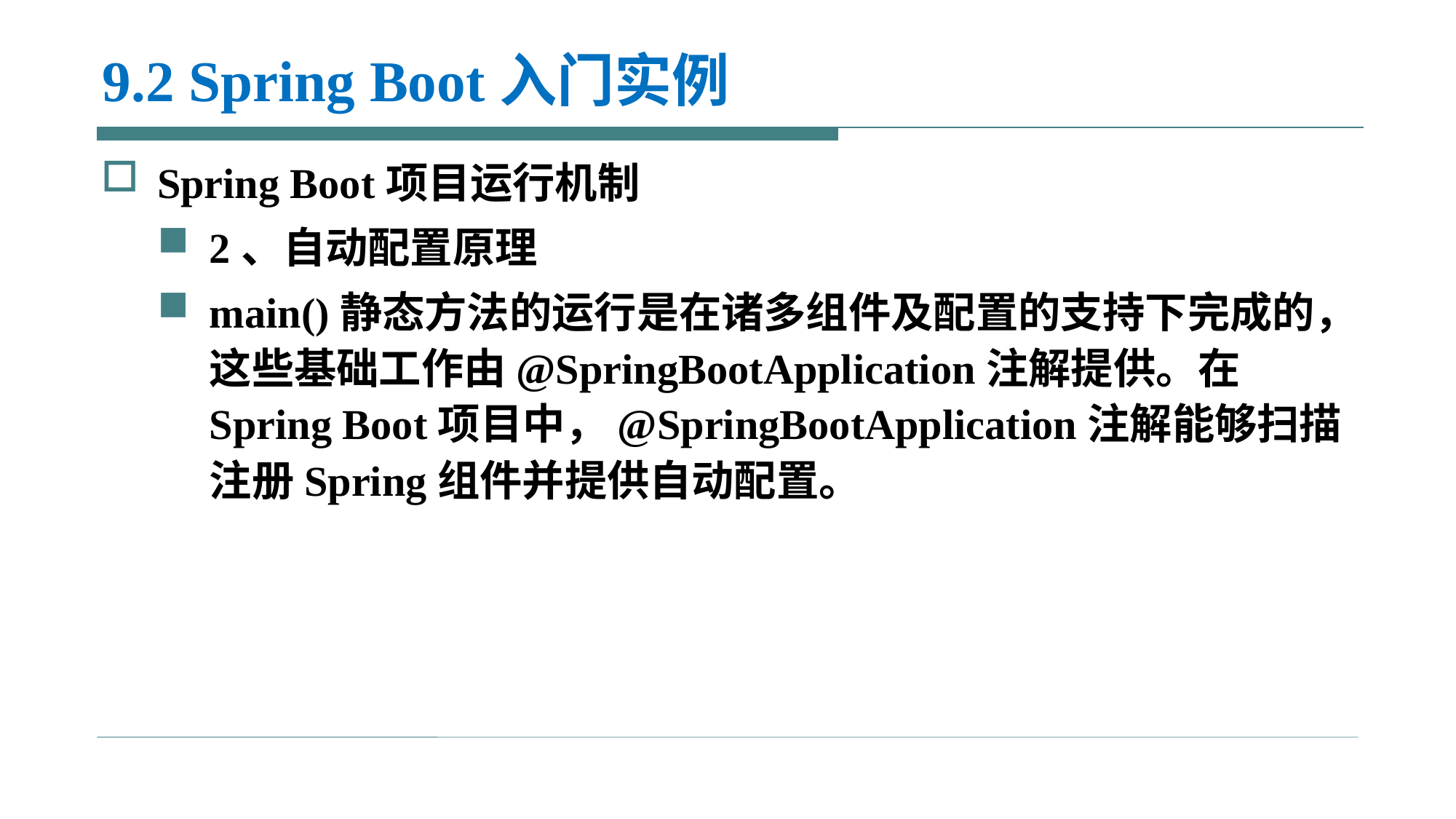

# 9.2 Spring Boot入门实例
Spring Boot项目运行机制
2、自动配置原理
main()静态方法的运行是在诸多组件及配置的支持下完成的，这些基础工作由@SpringBootApplication注解提供。在Spring Boot项目中，@SpringBootApplication注解能够扫描注册Spring组件并提供自动配置。
12